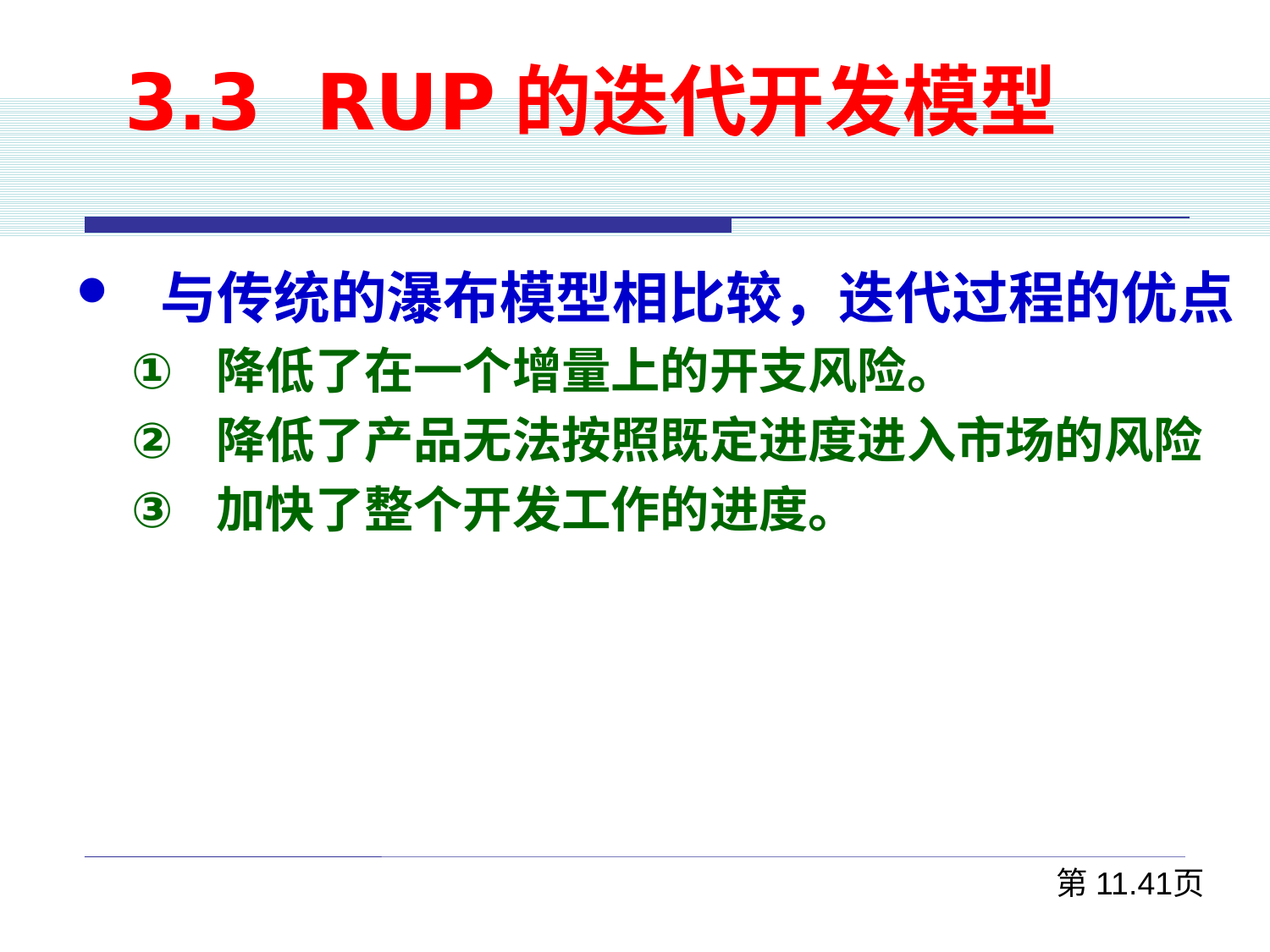

3.3  RUP的迭代开发模型
与传统的瀑布模型相比较，迭代过程的优点
降低了在一个增量上的开支风险。
降低了产品无法按照既定进度进入市场的风险
加快了整个开发工作的进度。
第11.41页